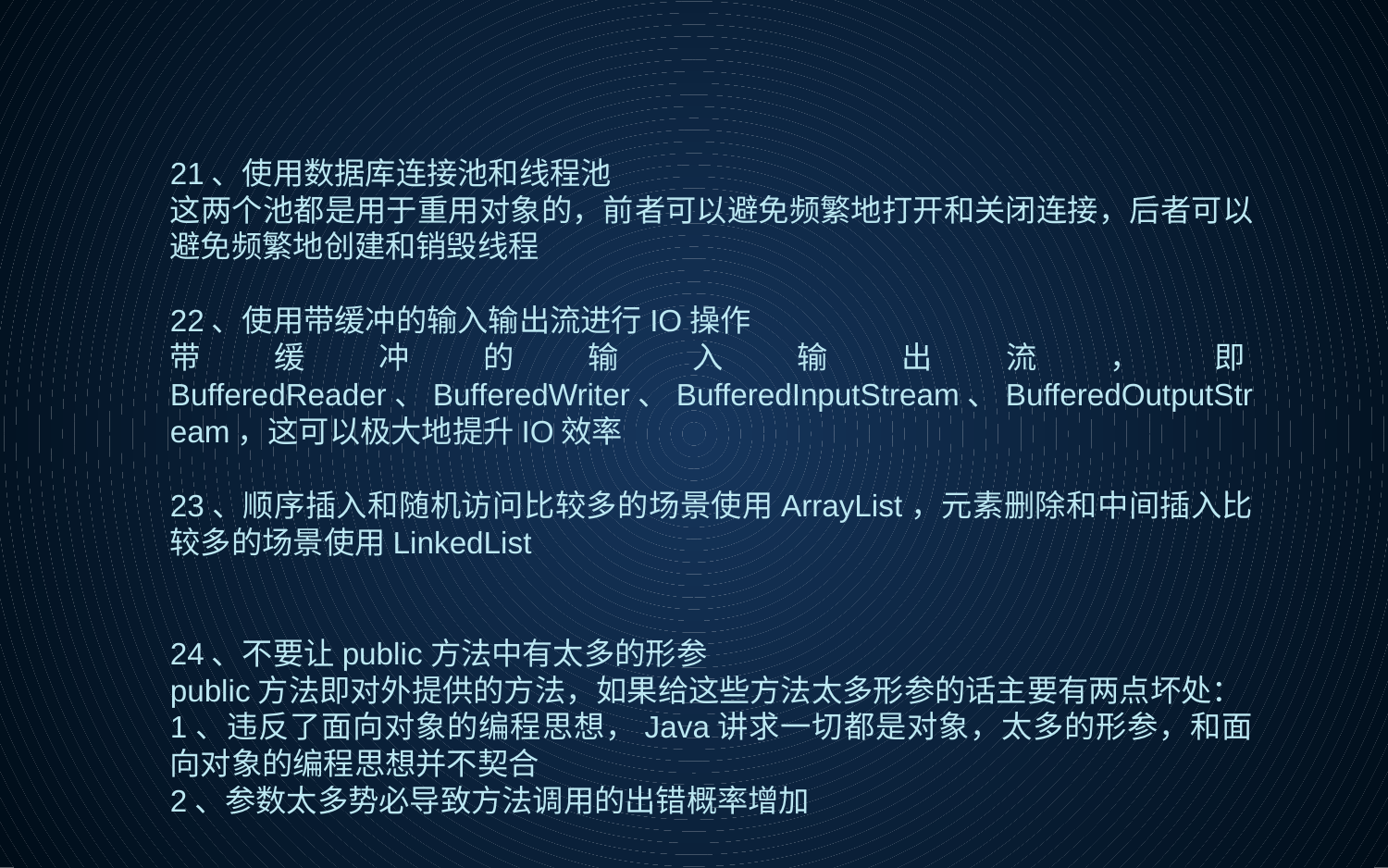

21、使用数据库连接池和线程池
这两个池都是用于重用对象的，前者可以避免频繁地打开和关闭连接，后者可以避免频繁地创建和销毁线程

22、使用带缓冲的输入输出流进行IO操作
带缓冲的输入输出流，即BufferedReader、BufferedWriter、BufferedInputStream、BufferedOutputStream，这可以极大地提升IO效率

23、顺序插入和随机访问比较多的场景使用ArrayList，元素删除和中间插入比较多的场景使用LinkedList

24、不要让public方法中有太多的形参
public方法即对外提供的方法，如果给这些方法太多形参的话主要有两点坏处：
1、违反了面向对象的编程思想，Java讲求一切都是对象，太多的形参，和面向对象的编程思想并不契合
2、参数太多势必导致方法调用的出错概率增加